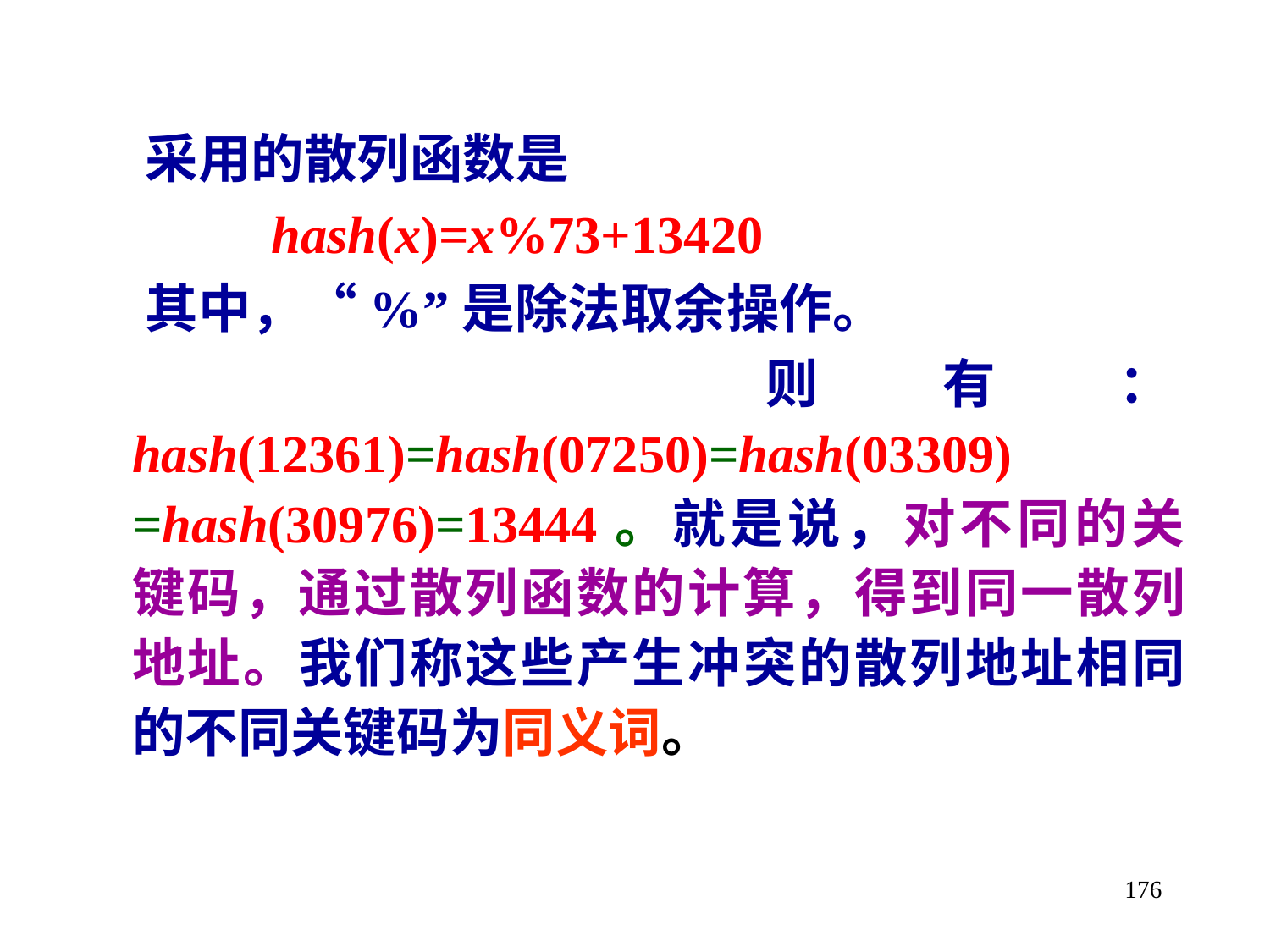

采用的散列函数是
              hash(x)=x%73+13420
    其中，“%”是除法取余操作。
    则有：hash(12361)=hash(07250)=hash(03309) =hash(30976)=13444。就是说，对不同的关键码，通过散列函数的计算，得到同一散列地址。我们称这些产生冲突的散列地址相同的不同关键码为同义词。
176